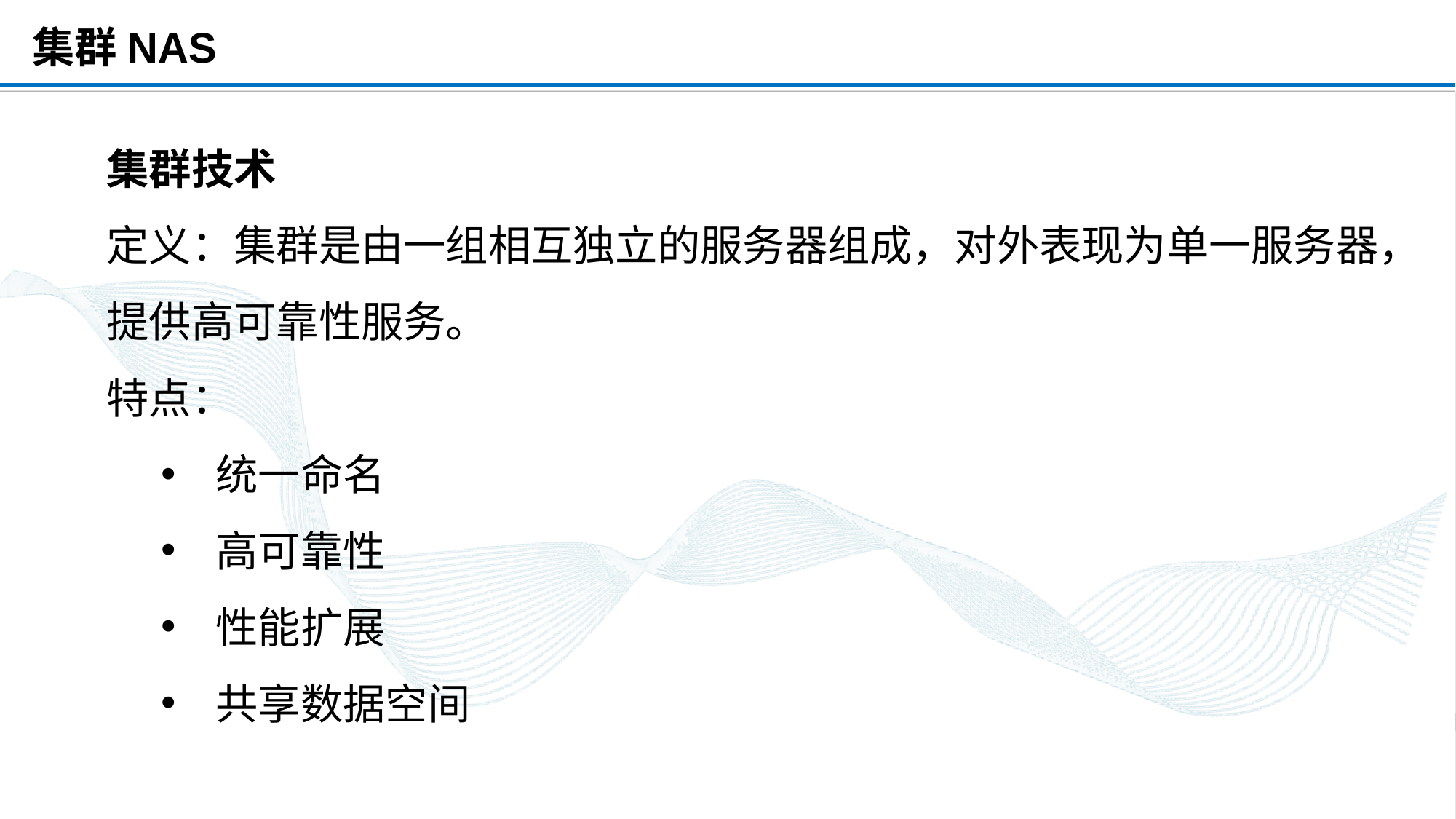

# 集群NAS
集群技术
定义：集群是由一组相互独立的服务器组成，对外表现为单一服务器，提供高可靠性服务。
特点：
统一命名
高可靠性
性能扩展
共享数据空间